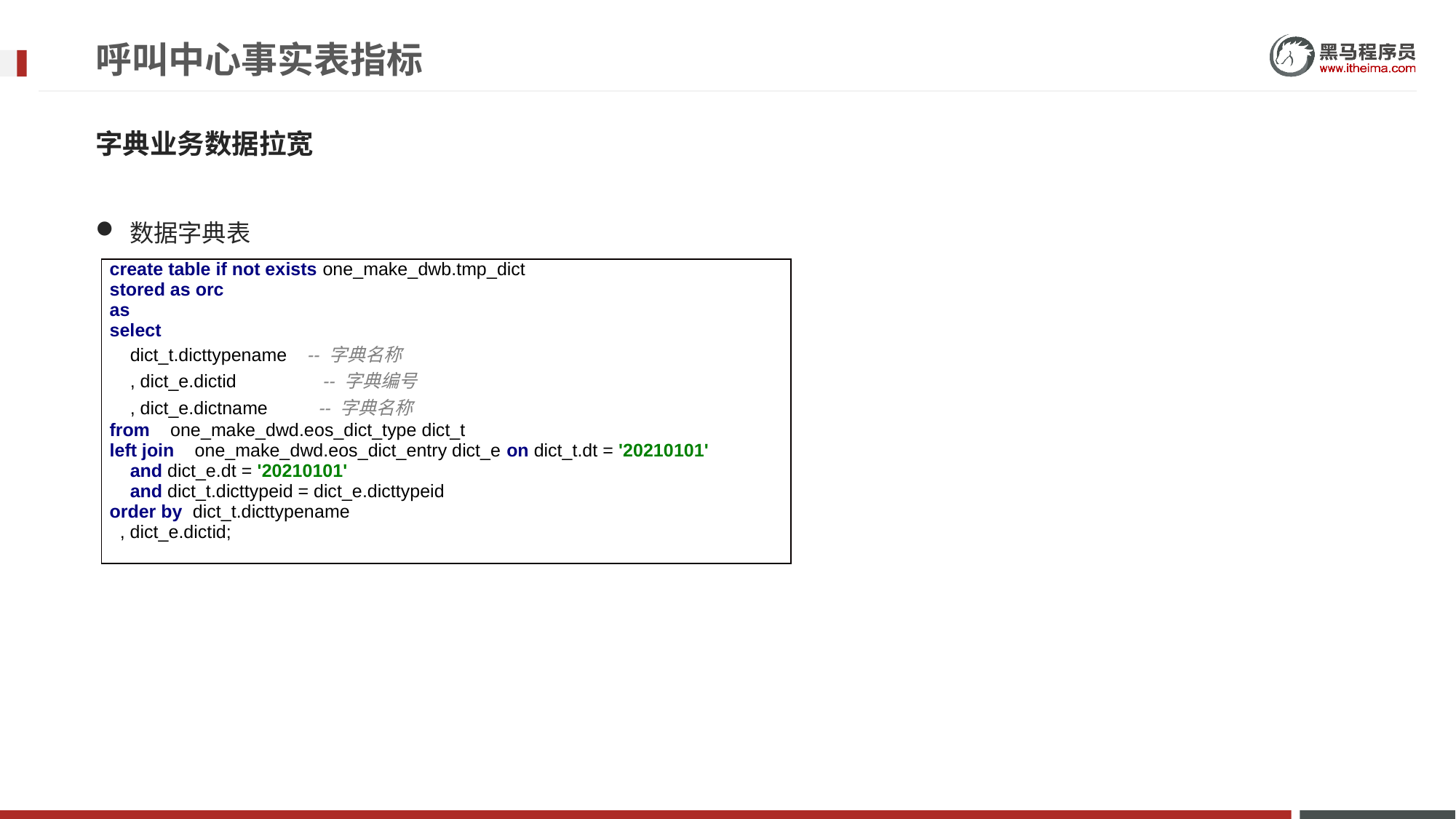

# 呼叫中心事实表指标
字典业务数据拉宽
数据字典表

| create table if not exists one\_make\_dwb.tmp\_dict stored as orc as select dict\_t.dicttypename -- 字典名称 , dict\_e.dictid -- 字典编号 , dict\_e.dictname -- 字典名称 from one\_make\_dwd.eos\_dict\_type dict\_t left join one\_make\_dwd.eos\_dict\_entry dict\_e on dict\_t.dt = '20210101' and dict\_e.dt = '20210101' and dict\_t.dicttypeid = dict\_e.dicttypeid order by dict\_t.dicttypename , dict\_e.dictid; |
| --- |